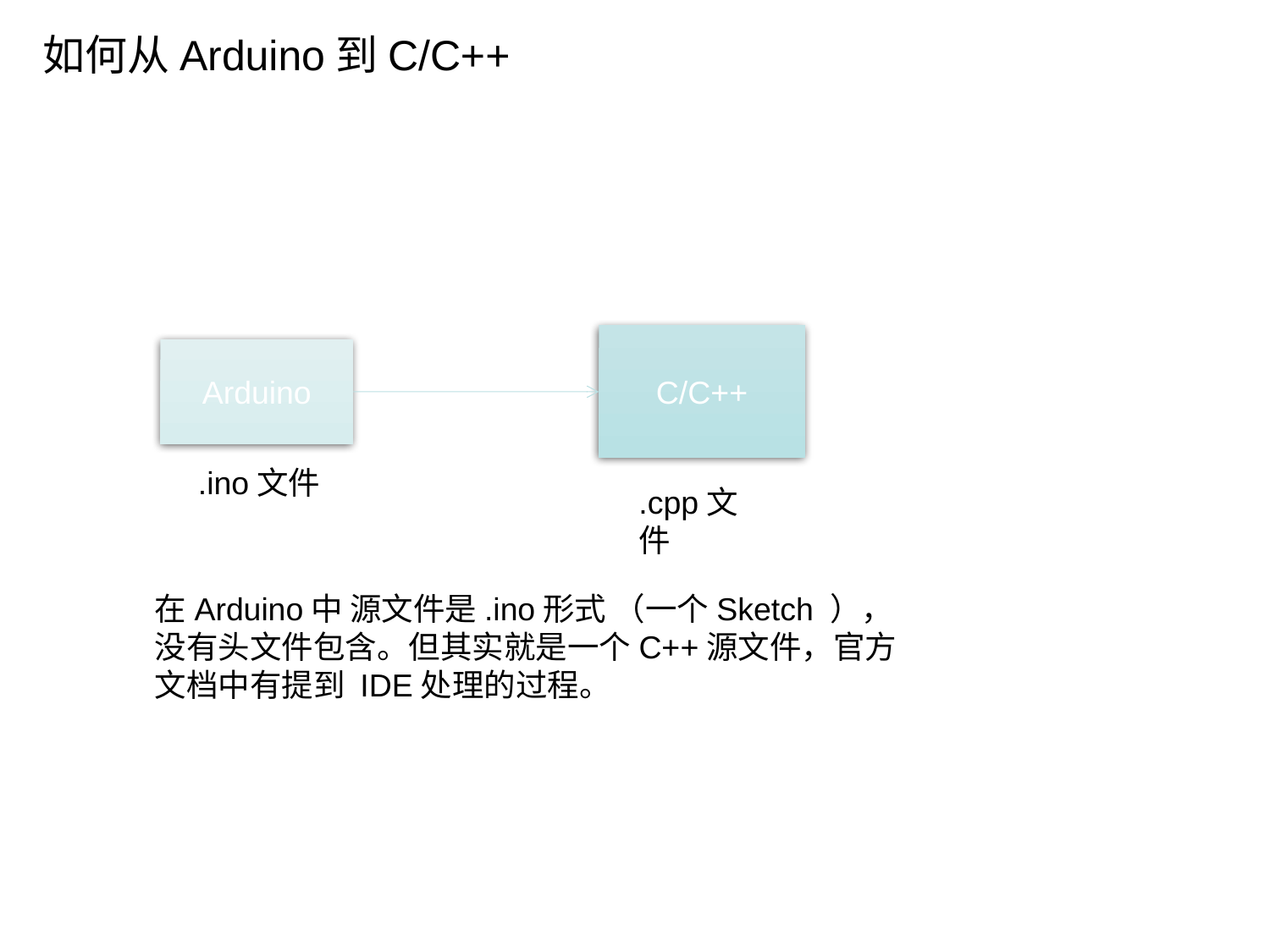

# 如何从Arduino到C/C++
C/C++
Arduino
.ino文件
.cpp文件
在Arduino中 源文件是.ino形式 （一个Sketch ），没有头文件包含。但其实就是一个C++源文件，官方文档中有提到 IDE处理的过程。